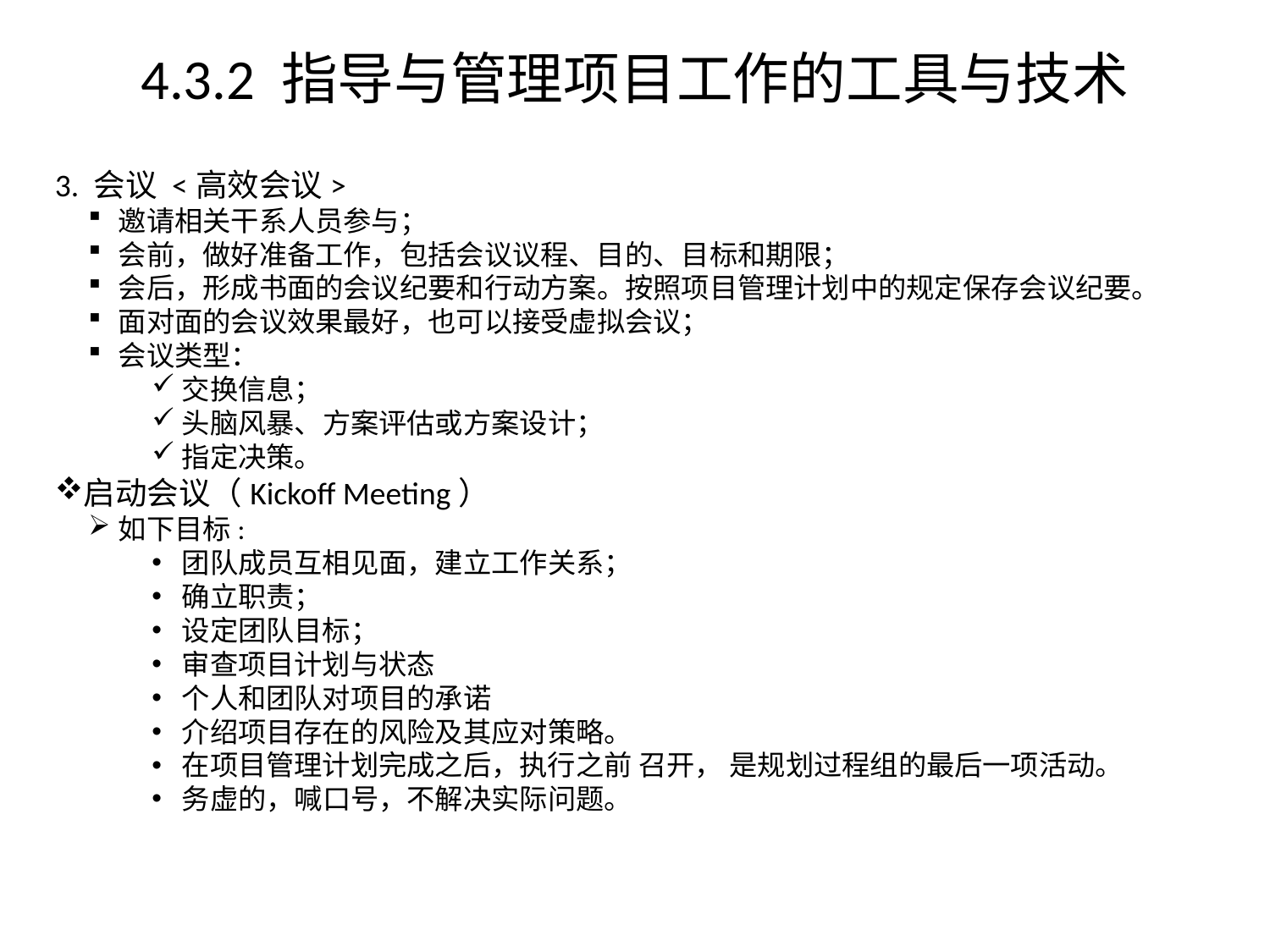

# 4.3.2 指导与管理项目工作的工具与技术
3. 会议 <高效会议>
邀请相关干系人员参与；
会前，做好准备工作，包括会议议程、目的、目标和期限；
会后，形成书面的会议纪要和行动方案。按照项目管理计划中的规定保存会议纪要。
面对面的会议效果最好，也可以接受虚拟会议；
会议类型：
交换信息；
头脑风暴、方案评估或方案设计；
指定决策。
启动会议（Kickoff Meeting）
如下目标:
团队成员互相见面，建立工作关系；
确立职责；
设定团队目标；
审查项目计划与状态
个人和团队对项目的承诺
介绍项目存在的风险及其应对策略。
在项目管理计划完成之后，执行之前 召开， 是规划过程组的最后一项活动。
务虚的，喊口号，不解决实际问题。